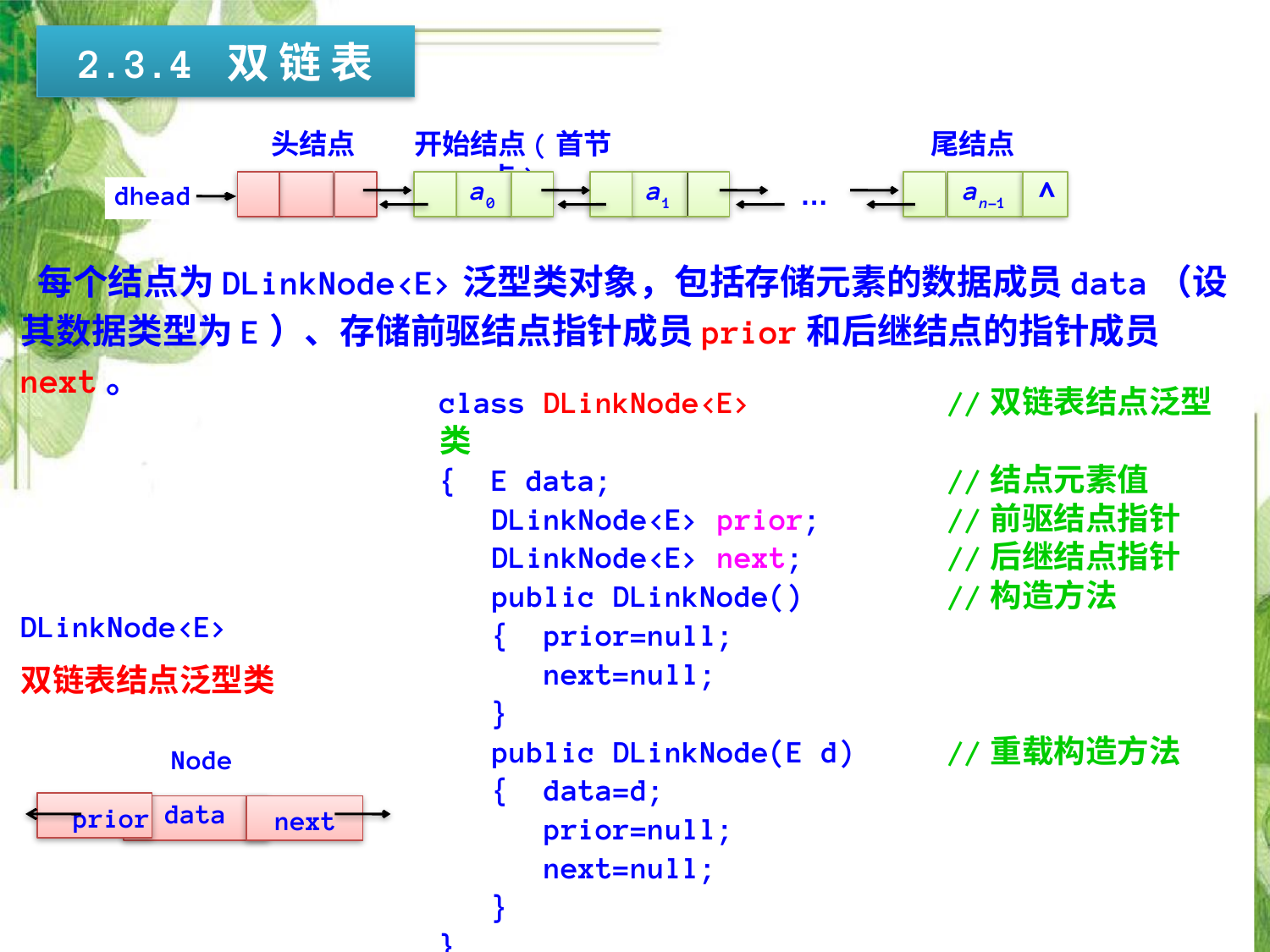

2.3.4 双 链 表
头结点
开始结点(首节点)
尾结点

a0

a1

an-1
∧
dhead
…

 每个结点为DLinkNode<E>泛型类对象，包括存储元素的数据成员data（设其数据类型为E）、存储前驱结点指针成员prior和后继结点的指针成员next。
class DLinkNode<E>		//双链表结点泛型类
{  E data;			//结点元素值
   DLinkNode<E> prior;	//前驱结点指针
   DLinkNode<E> next;		//后继结点指针
   public DLinkNode()		//构造方法
   {  prior=null;
      next=null;
   }
   public DLinkNode(E d)	//重载构造方法
   {  data=d;
      prior=null;
      next=null;
   }
}
DLinkNode<E>
双链表结点泛型类
Node
  prior
data
next